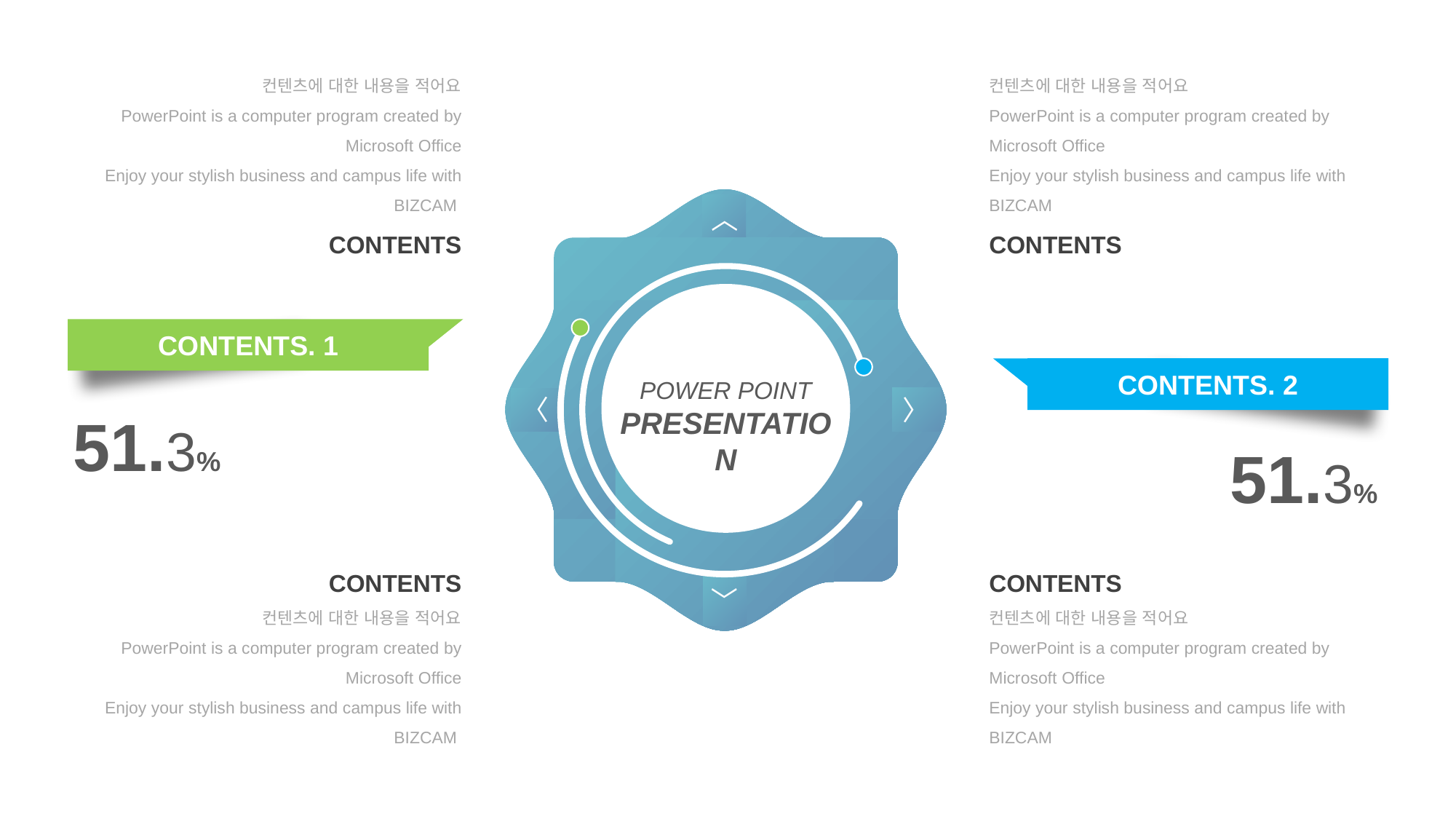

컨텐츠에 대한 내용을 적어요
PowerPoint is a computer program created by Microsoft Office
Enjoy your stylish business and campus life with BIZCAM
CONTENTS
컨텐츠에 대한 내용을 적어요
PowerPoint is a computer program created by Microsoft Office
Enjoy your stylish business and campus life with BIZCAM
CONTENTS

〉

〉

〉

〉

CONTENTS. 1

CONTENTS. 2

POWER POINT PRESENTATION
51.3%
51.3%
CONTENTS
컨텐츠에 대한 내용을 적어요
PowerPoint is a computer program created by Microsoft Office
Enjoy your stylish business and campus life with BIZCAM
CONTENTS
컨텐츠에 대한 내용을 적어요
PowerPoint is a computer program created by Microsoft Office
Enjoy your stylish business and campus life with BIZCAM